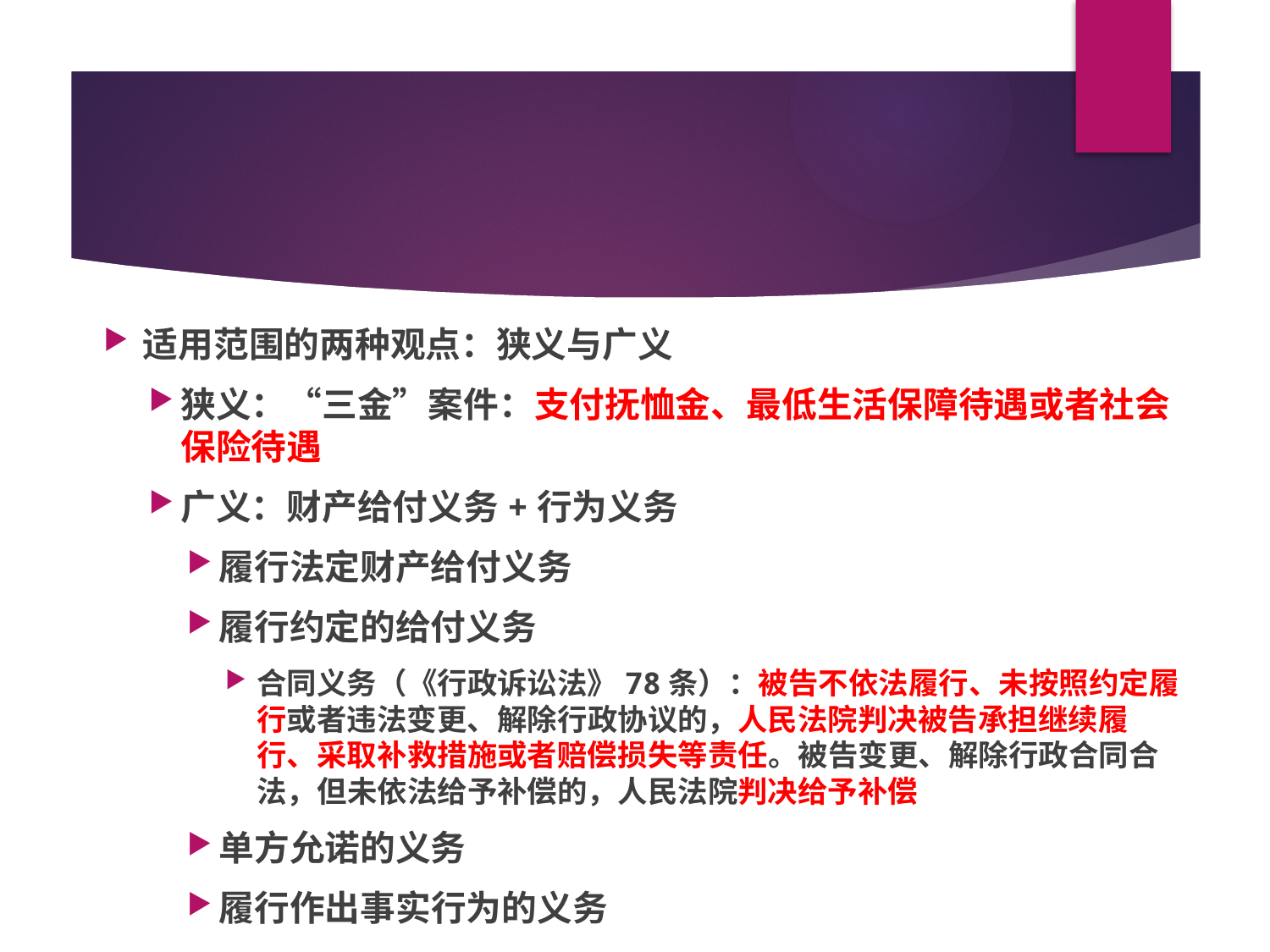

#
适用范围的两种观点：狭义与广义
狭义：“三金”案件：支付抚恤金、最低生活保障待遇或者社会保险待遇
广义：财产给付义务+行为义务
履行法定财产给付义务
履行约定的给付义务
合同义务（《行政诉讼法》78条）：被告不依法履行、未按照约定履行或者违法变更、解除行政协议的，人民法院判决被告承担继续履行、采取补救措施或者赔偿损失等责任。被告变更、解除行政合同合法，但未依法给予补偿的，人民法院判决给予补偿
单方允诺的义务
履行作出事实行为的义务